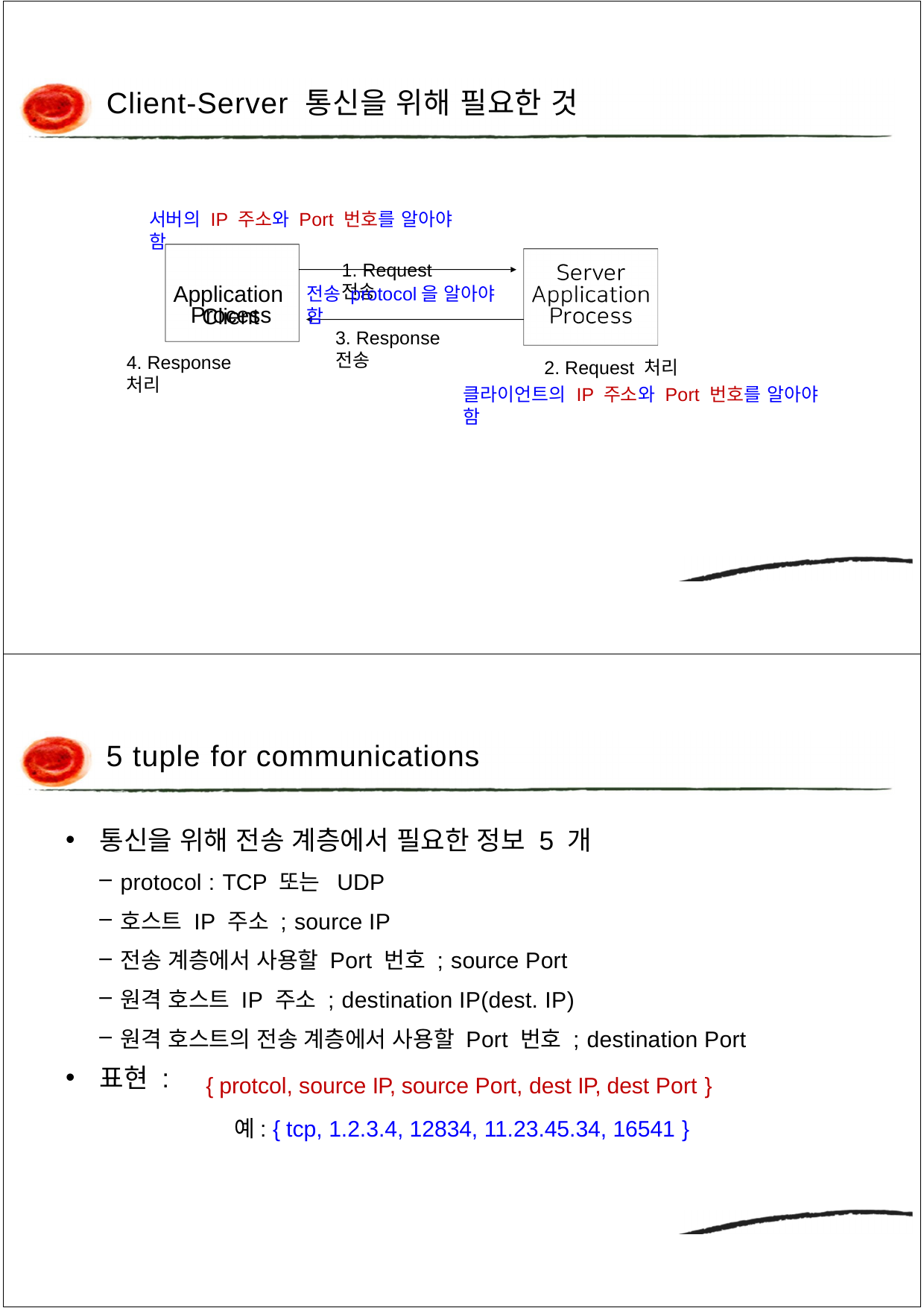

Client-Server 통신을 위해 필요한 것
서버의 IP 주소와 Port 번호를 알아야 함
1. Request 전송
Client

Server  Application  Process

Application  Process
전송 protocol을 알아야 함

3. Response 전송
4. Response 처리
2. Request 처리
클라이언트의 IP 주소와 Port 번호를 알아야 함

5 tuple for communications

통신을 위해 전송 계층에서 필요한 정보 5 개
protocol : TCP 또는 UDP
호스트 IP 주소 ; source IP
전송 계층에서 사용할 Port 번호 ; source Port
원격 호스트 IP 주소 ; destination IP(dest. IP)
원격 호스트의 전송 계층에서 사용할 Port 번호 ; destination Port
표현 :
{ protcol, source IP, source Port, dest IP, dest Port }
예: { tcp, 1.2.3.4, 12834, 11.23.45.34, 16541 }